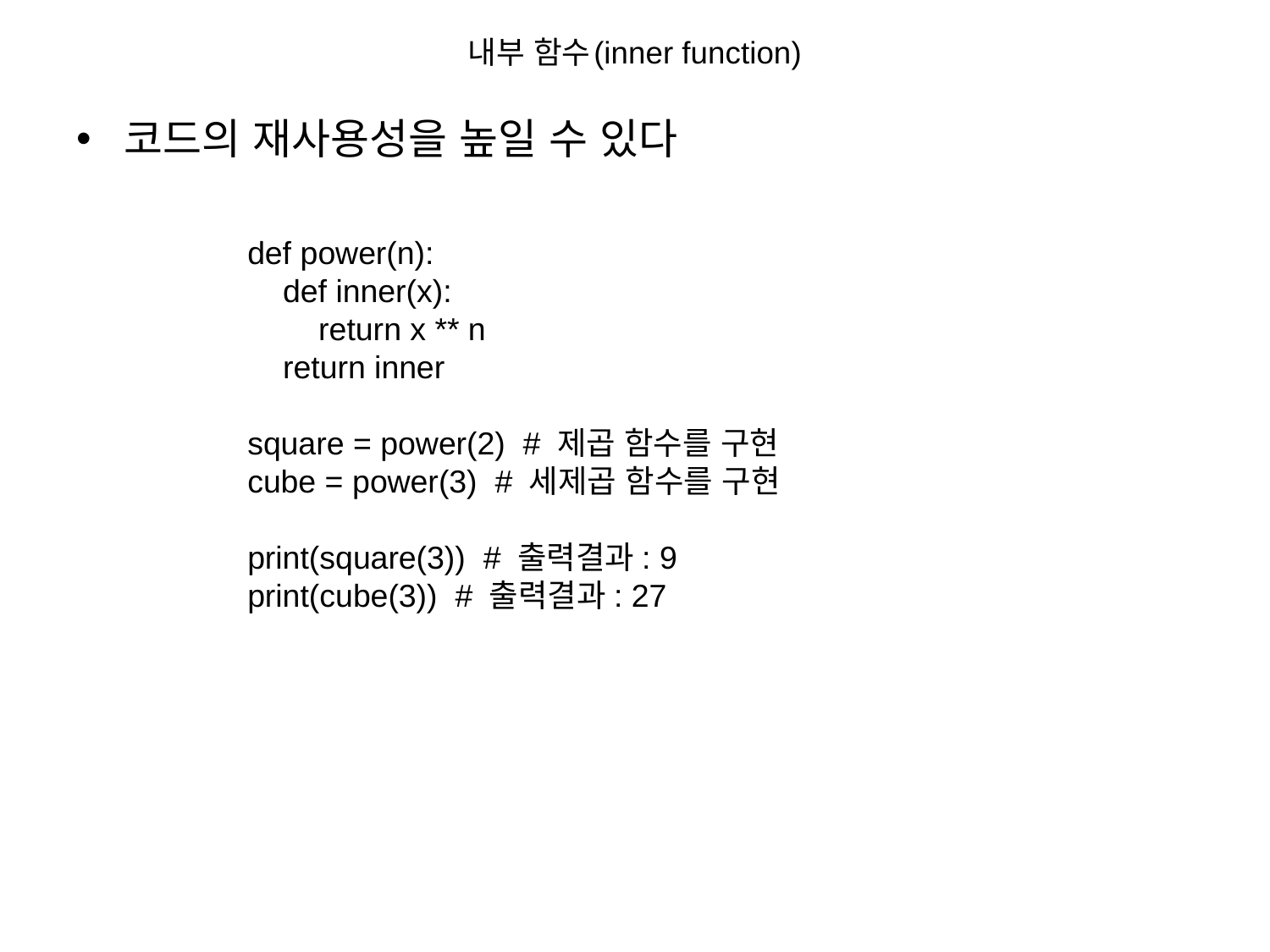

# 내부 함수(inner function)
코드의 재사용성을 높일 수 있다
def power(n):
    def inner(x):
        return x ** n
    return inner

square = power(2)  # 제곱 함수를 구현
cube = power(3)  # 세제곱 함수를 구현

print(square(3))  # 출력결과: 9
print(cube(3))  # 출력결과: 27